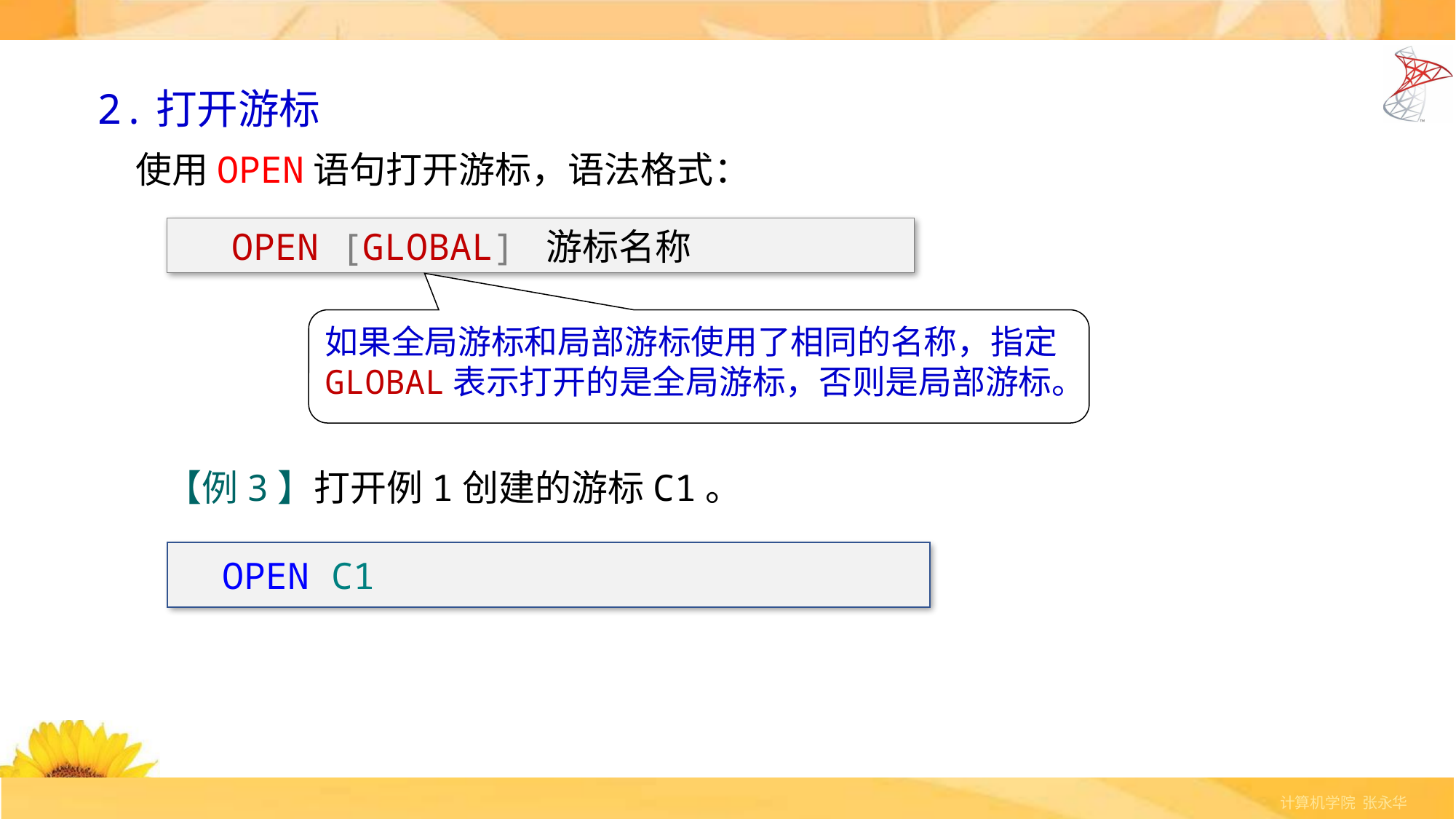

# 2.打开游标
  使用OPEN语句打开游标，语法格式：

OPEN [GLOBAL] 游标名称
如果全局游标和局部游标使用了相同的名称，指定GLOBAL表示打开的是全局游标，否则是局部游标。
【例3】打开例1创建的游标C1。
  OPEN C1